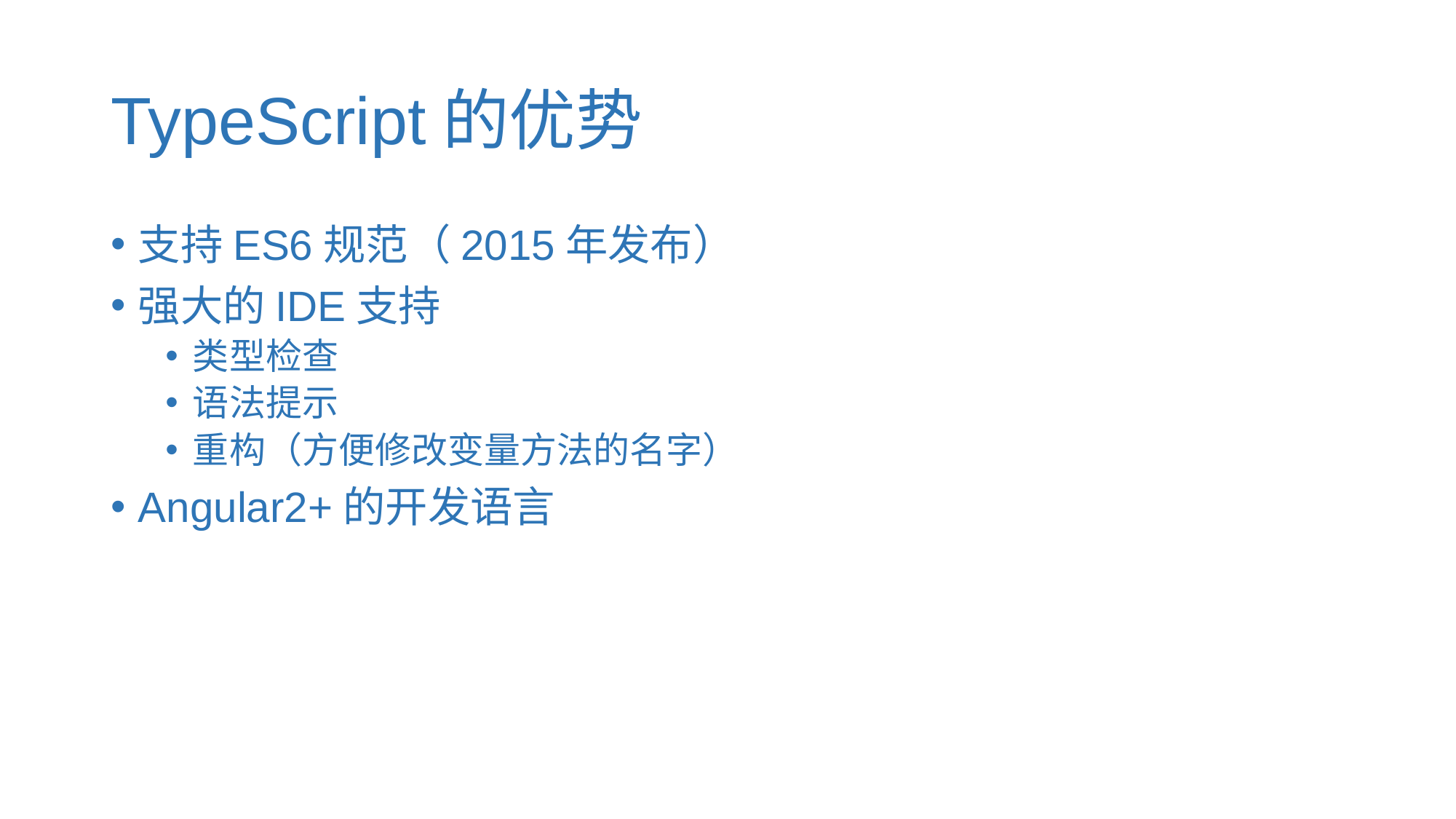

# TypeScript的优势
支持ES6规范（2015年发布）
强大的IDE支持
类型检查
语法提示
重构（方便修改变量方法的名字）
Angular2+的开发语言